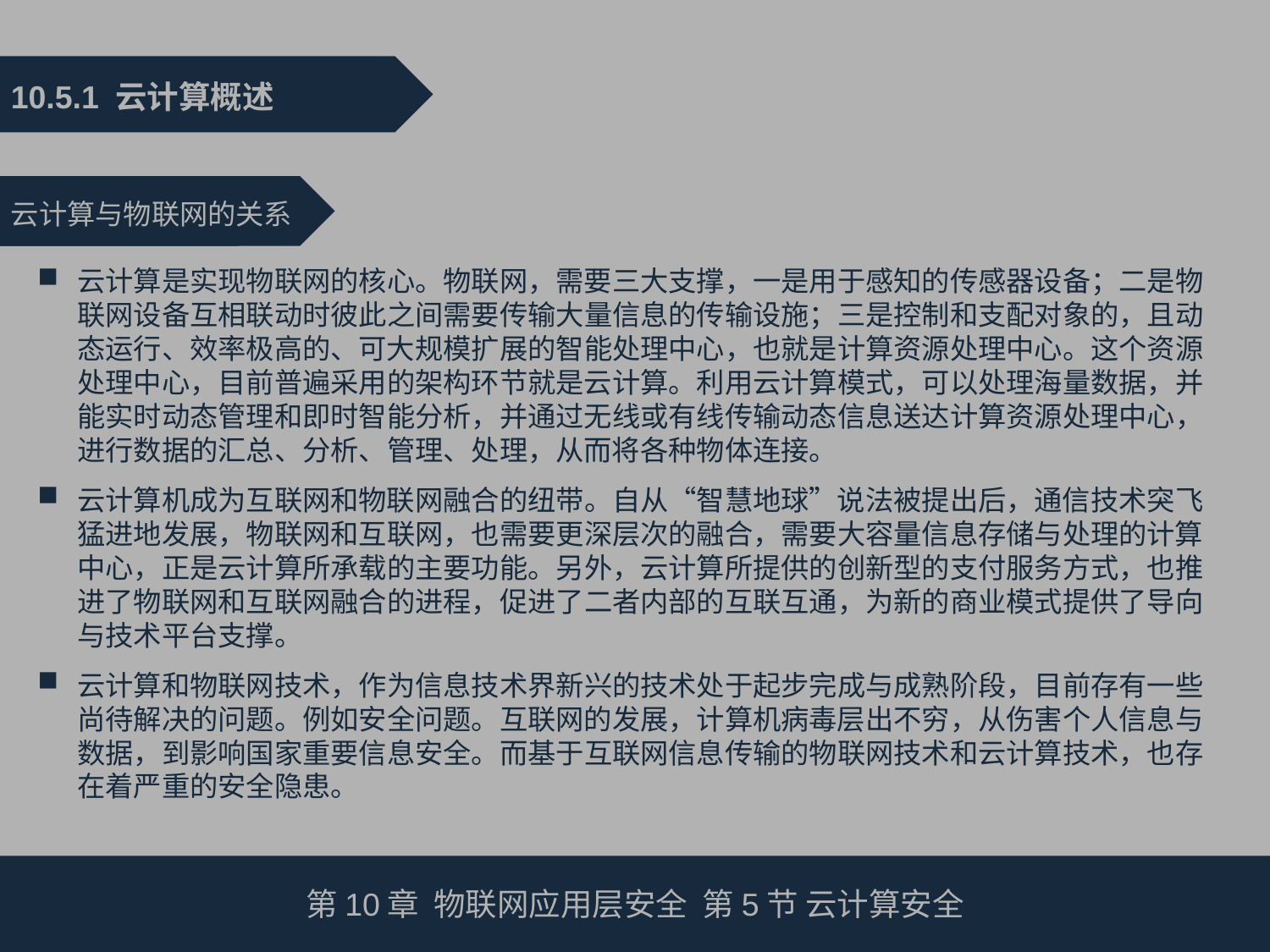

10.5.1 云计算概述

云计算与物联网的关系
云计算是实现物联网的核心。物联网，需要三大支撑，一是用于感知的传感器设备；二是物联网设备互相联动时彼此之间需要传输大量信息的传输设施；三是控制和支配对象的，且动态运行、效率极高的、可大规模扩展的智能处理中心，也就是计算资源处理中心。这个资源处理中心，目前普遍采用的架构环节就是云计算。利用云计算模式，可以处理海量数据，并能实时动态管理和即时智能分析，并通过无线或有线传输动态信息送达计算资源处理中心，进行数据的汇总、分析、管理、处理，从而将各种物体连接。
云计算机成为互联网和物联网融合的纽带。自从“智慧地球”说法被提出后，通信技术突飞猛进地发展，物联网和互联网，也需要更深层次的融合，需要大容量信息存储与处理的计算中心，正是云计算所承载的主要功能。另外，云计算所提供的创新型的支付服务方式，也推进了物联网和互联网融合的进程，促进了二者内部的互联互通，为新的商业模式提供了导向与技术平台支撑。
云计算和物联网技术，作为信息技术界新兴的技术处于起步完成与成熟阶段，目前存有一些尚待解决的问题。例如安全问题。互联网的发展，计算机病毒层出不穷，从伤害个人信息与数据，到影响国家重要信息安全。而基于互联网信息传输的物联网技术和云计算技术，也存在着严重的安全隐患。